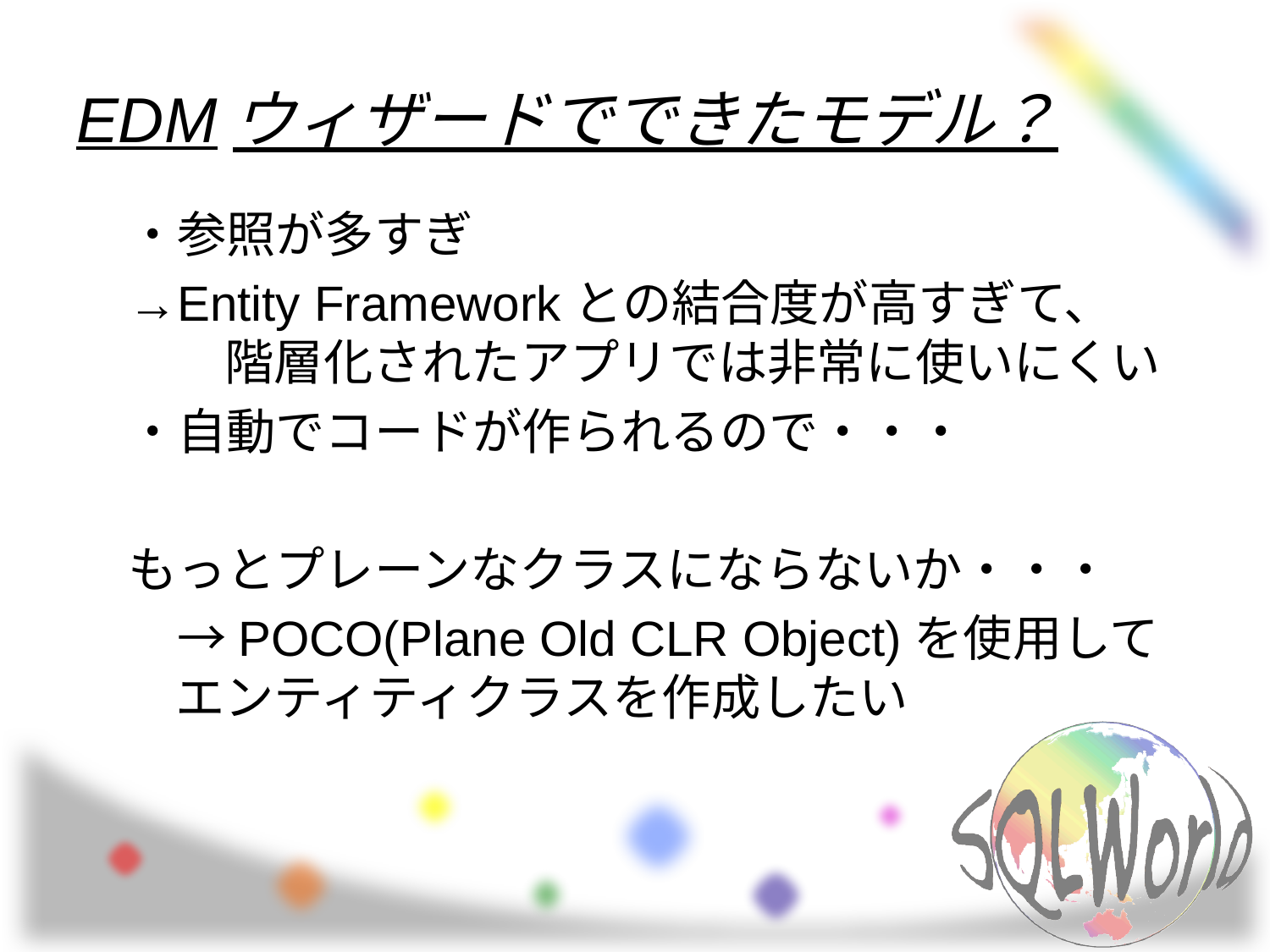

# EDMウィザードでできたモデル？
・参照が多すぎ
→Entity Frameworkとの結合度が高すぎて、　　階層化されたアプリでは非常に使いにくい
・自動でコードが作られるので・・・

もっとプレーンなクラスにならないか・・・
　→POCO(Plane Old CLR Object)を使用してエンティティクラスを作成したい